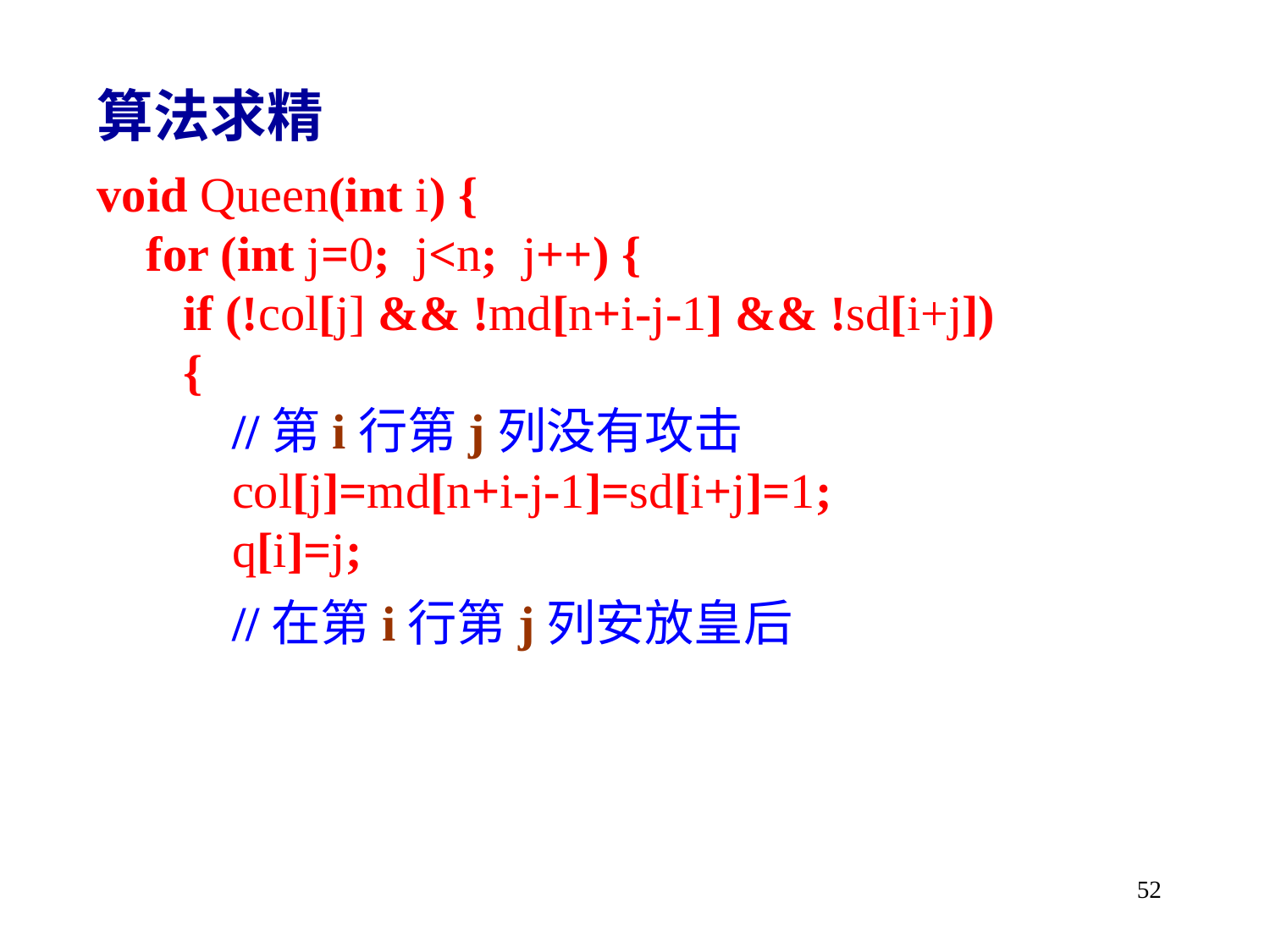

算法求精
void Queen(int i) {
    for (int j=0;  j<n;  j++) {
       if (!col[j] && !md[n+i-j-1] && !sd[i+j])
       {
           //第i行第j列没有攻击
           col[j]=md[n+i-j-1]=sd[i+j]=1;
           q[i]=j;
           //在第i行第j列安放皇后
52